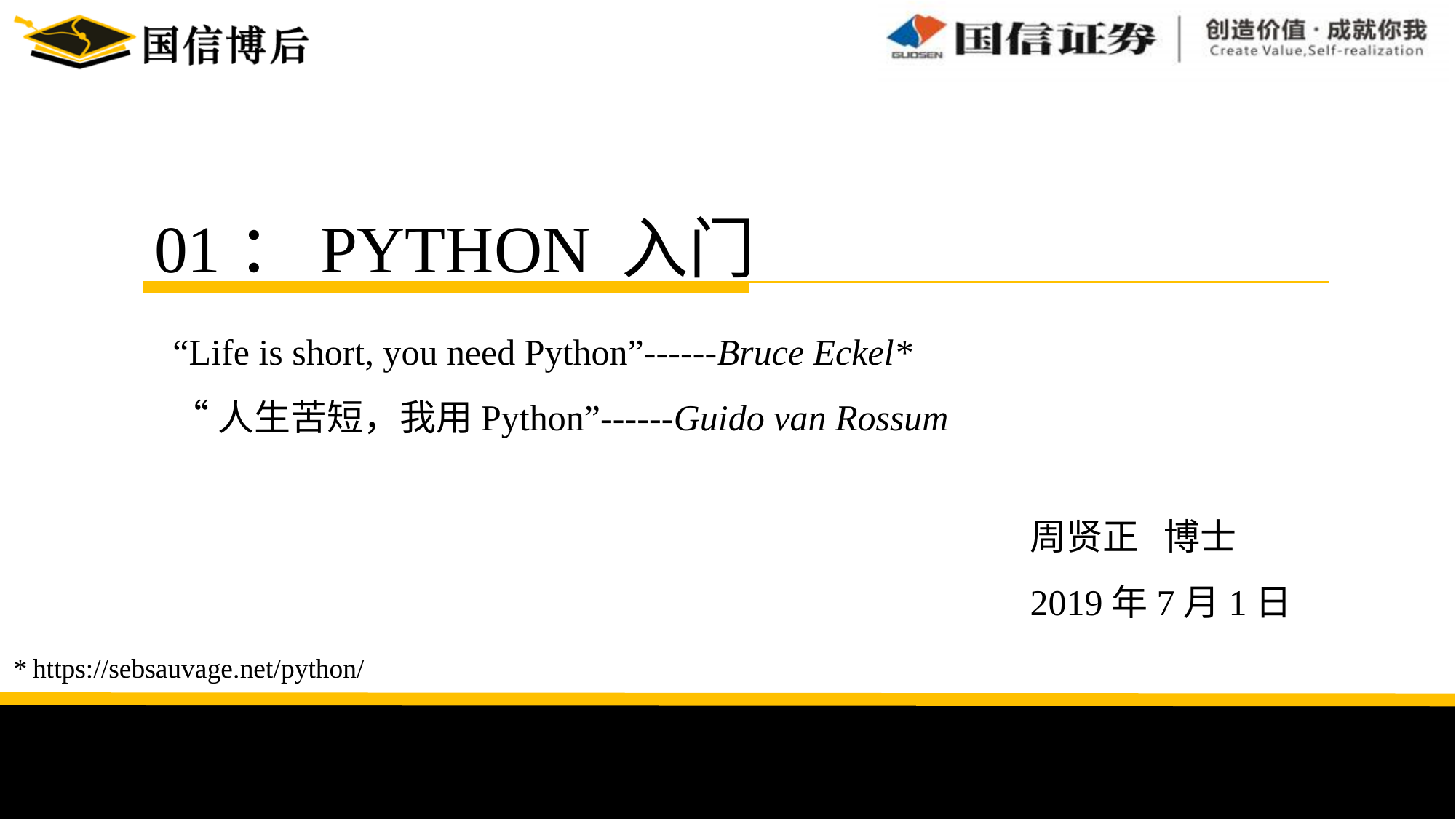

01：PYTHON 入门

“Life is short, you need Python”------Bruce Eckel*
“人生苦短，我用Python”------Guido van Rossum
周贤正   博士
2019年7月1日
* https://sebsauvage.net/python/